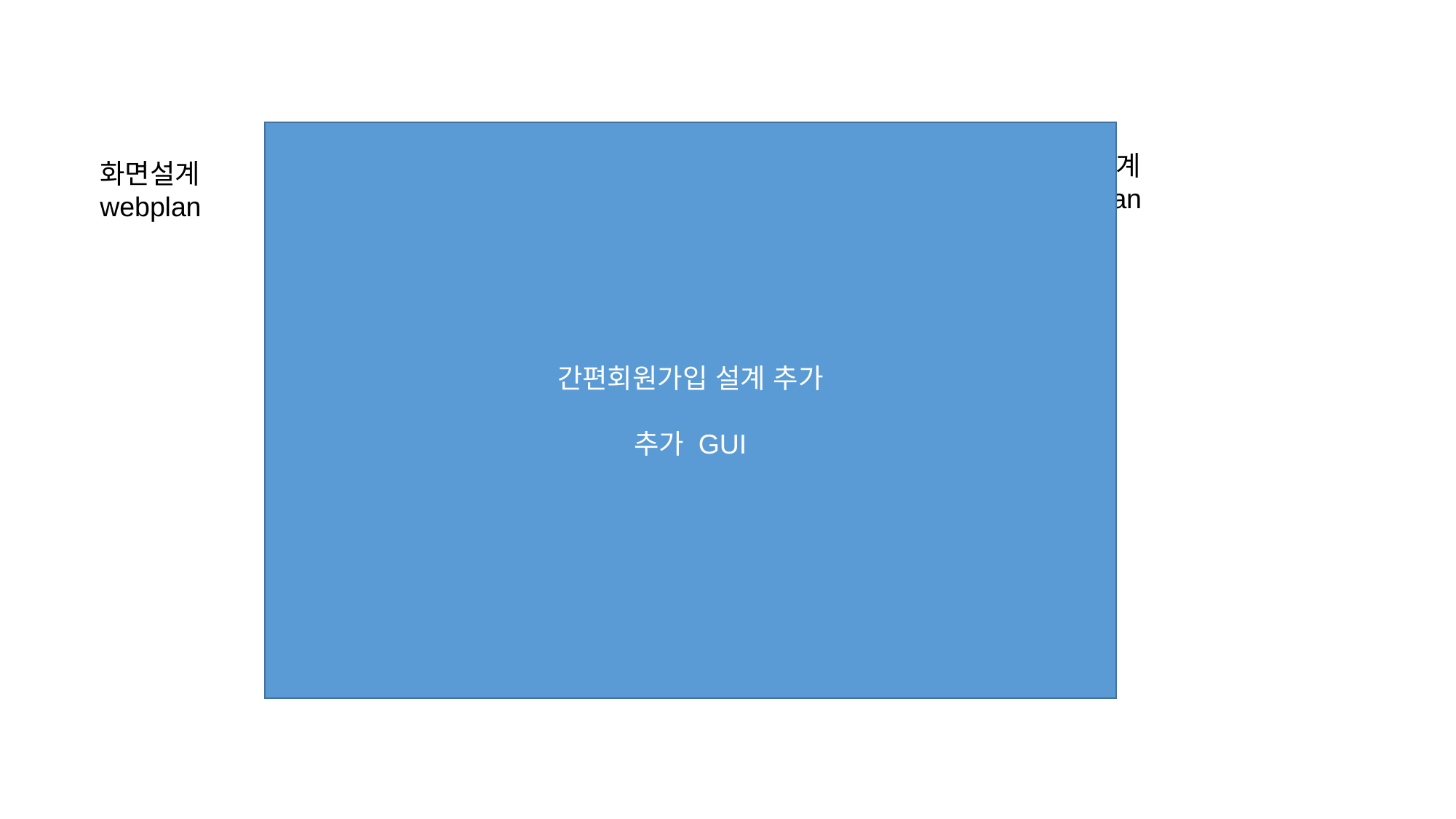

간편회원가입 설계 추가

추가 GUI
화면설계
webplan
화면설계
webplan
화면설계
webplan
화면설계
webplan